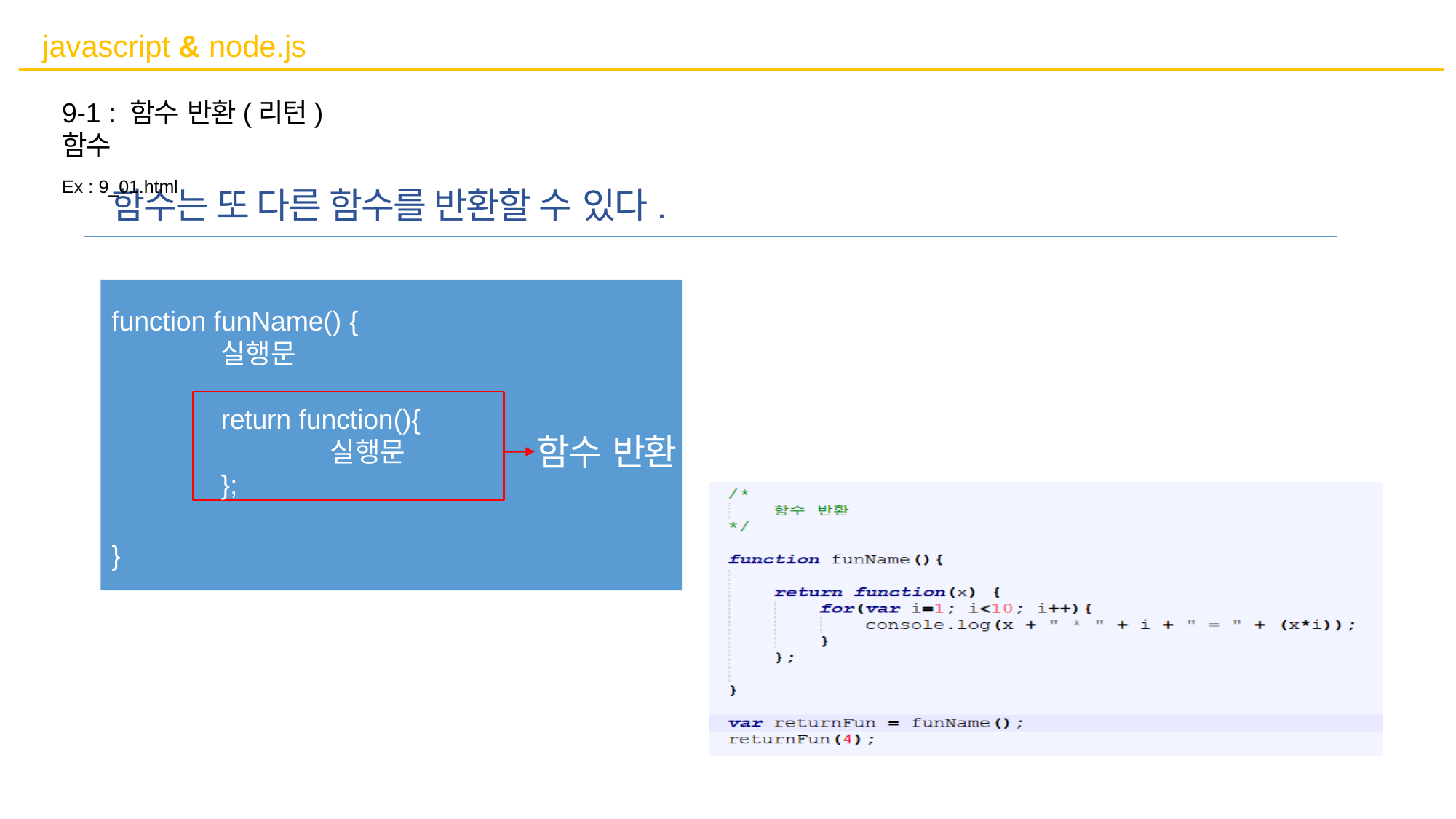

# javascript & node.js

9-1 : 함수 반환(리턴)함수
Ex : 9_01.html
함수는 또 다른 함수를 반환할 수 있다.

function funName() {
실행문

함수 반환

}
return function(){
실행문
};